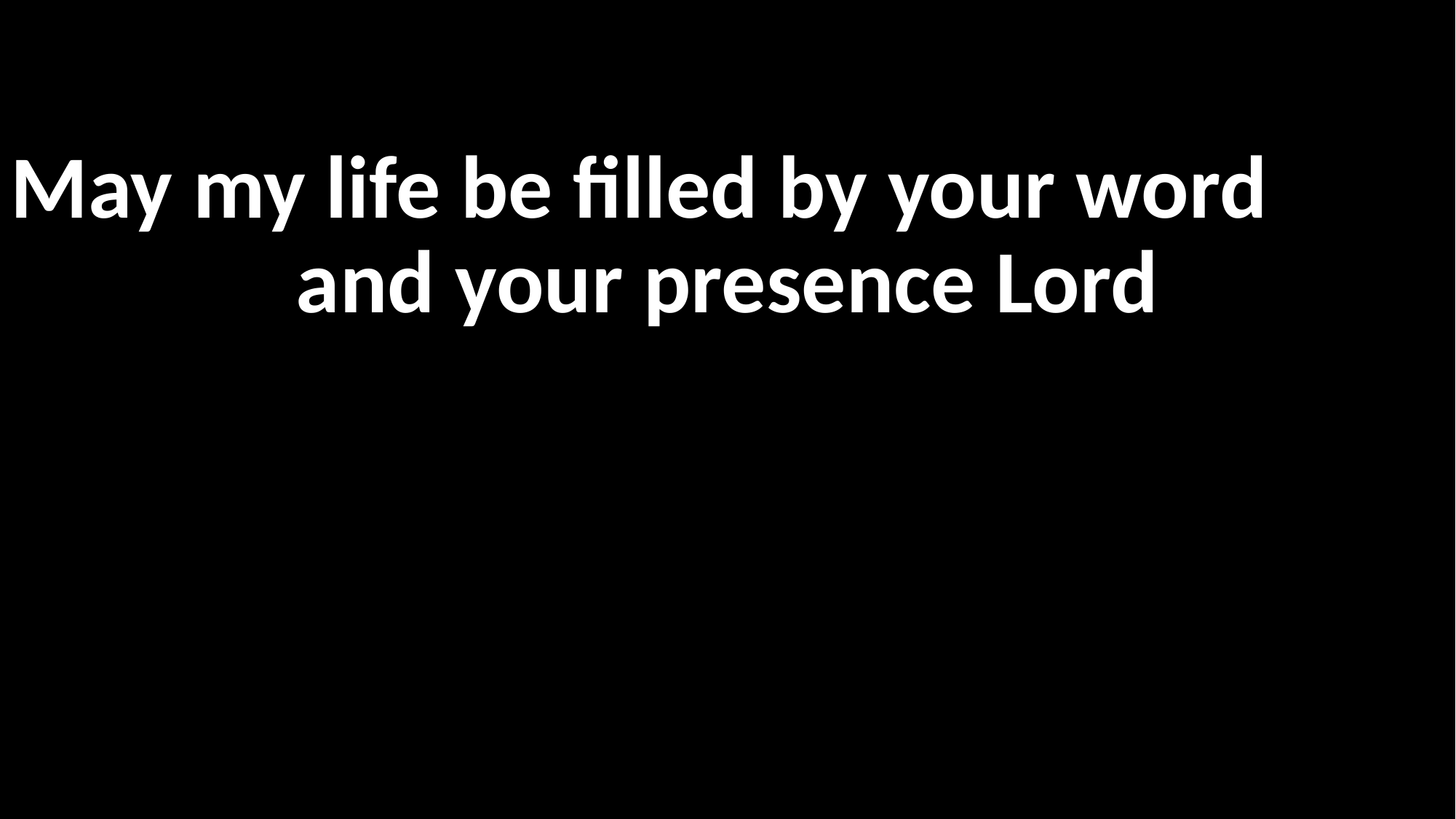

# 다 이기고
오직 주만 나타내도록
May my life be filled by your word
and your presence Lord